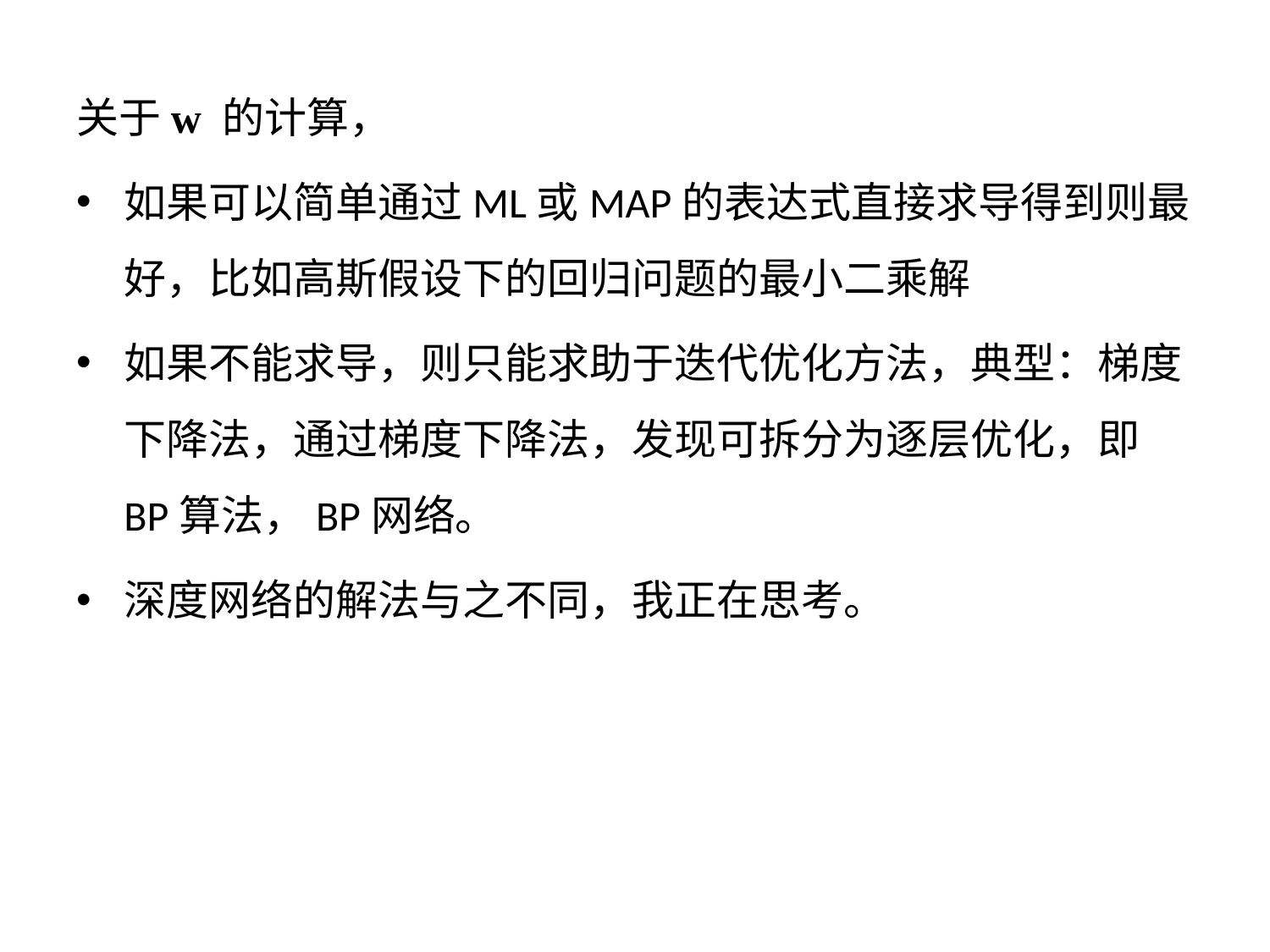

关于w 的计算，
如果可以简单通过ML或MAP的表达式直接求导得到则最好，比如高斯假设下的回归问题的最小二乘解
如果不能求导，则只能求助于迭代优化方法，典型：梯度下降法，通过梯度下降法，发现可拆分为逐层优化，即BP算法，BP网络。
深度网络的解法与之不同，我正在思考。